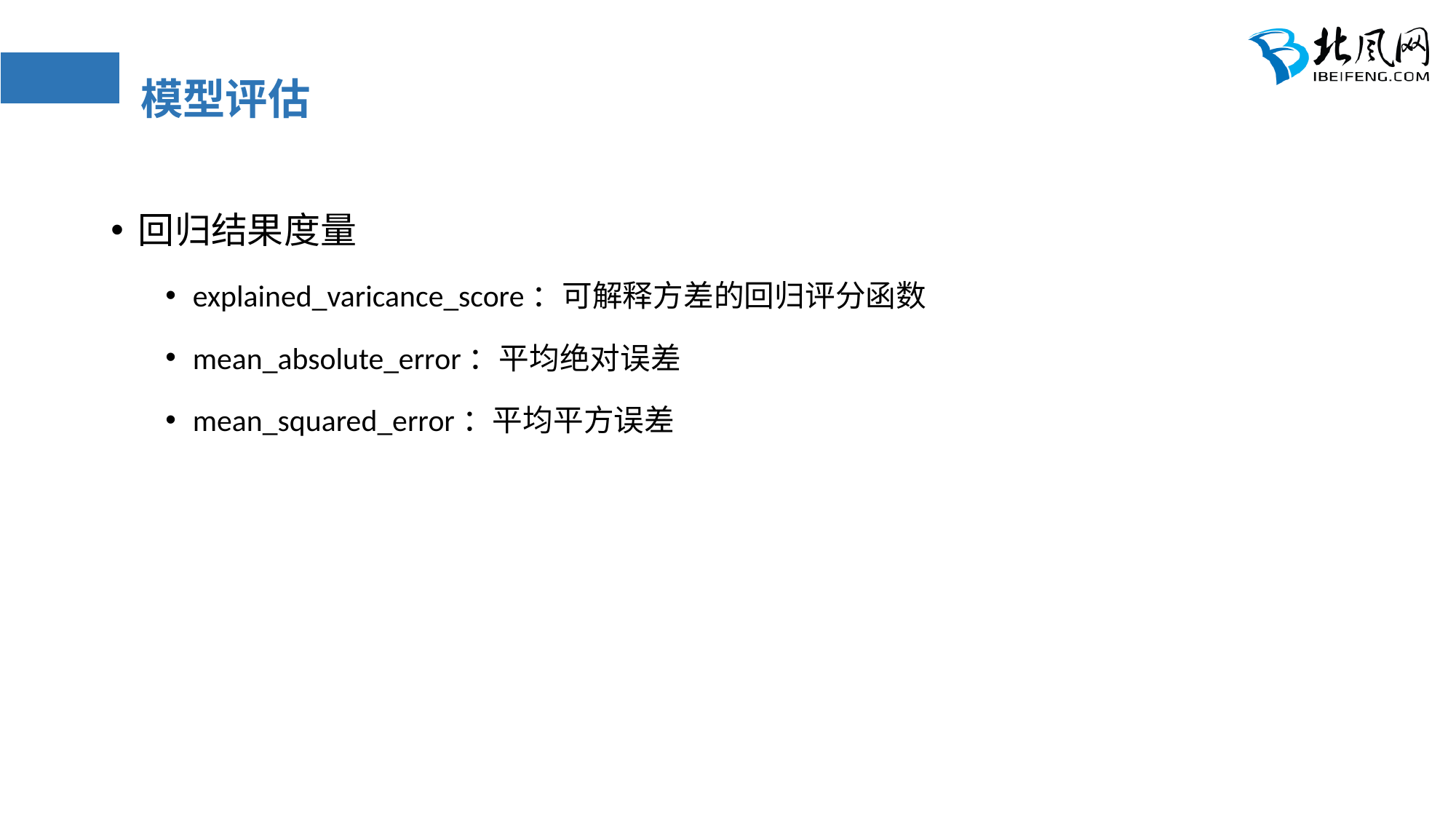

# 模型评估
回归结果度量
explained_varicance_score：可解释方差的回归评分函数
mean_absolute_error：平均绝对误差
mean_squared_error：平均平方误差